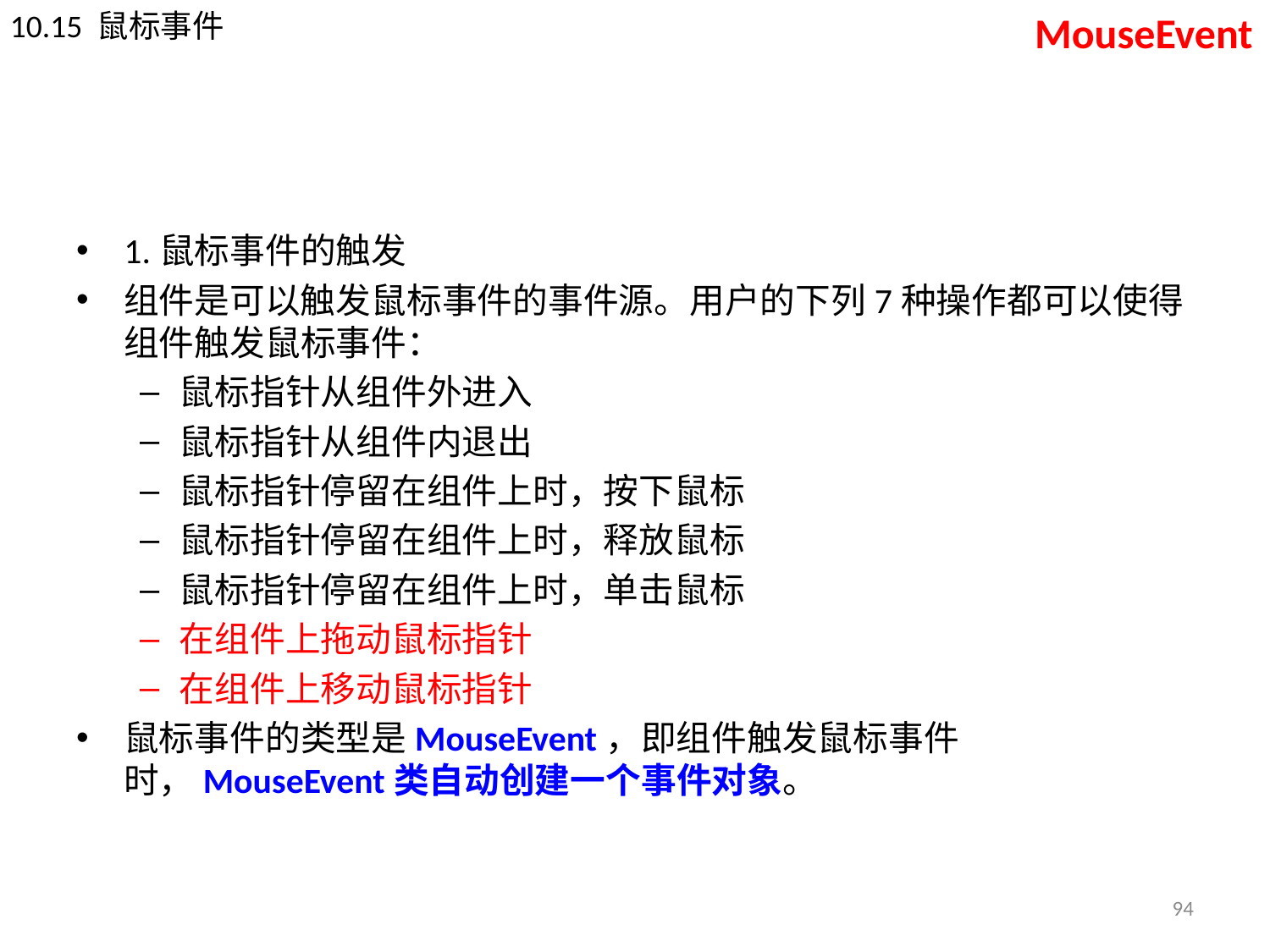

10.15 鼠标事件
MouseEvent
#
1.鼠标事件的触发
组件是可以触发鼠标事件的事件源。用户的下列7种操作都可以使得组件触发鼠标事件：
鼠标指针从组件外进入
鼠标指针从组件内退出
鼠标指针停留在组件上时，按下鼠标
鼠标指针停留在组件上时，释放鼠标
鼠标指针停留在组件上时，单击鼠标
在组件上拖动鼠标指针
在组件上移动鼠标指针
鼠标事件的类型是MouseEvent，即组件触发鼠标事件时，MouseEvent类自动创建一个事件对象。
94